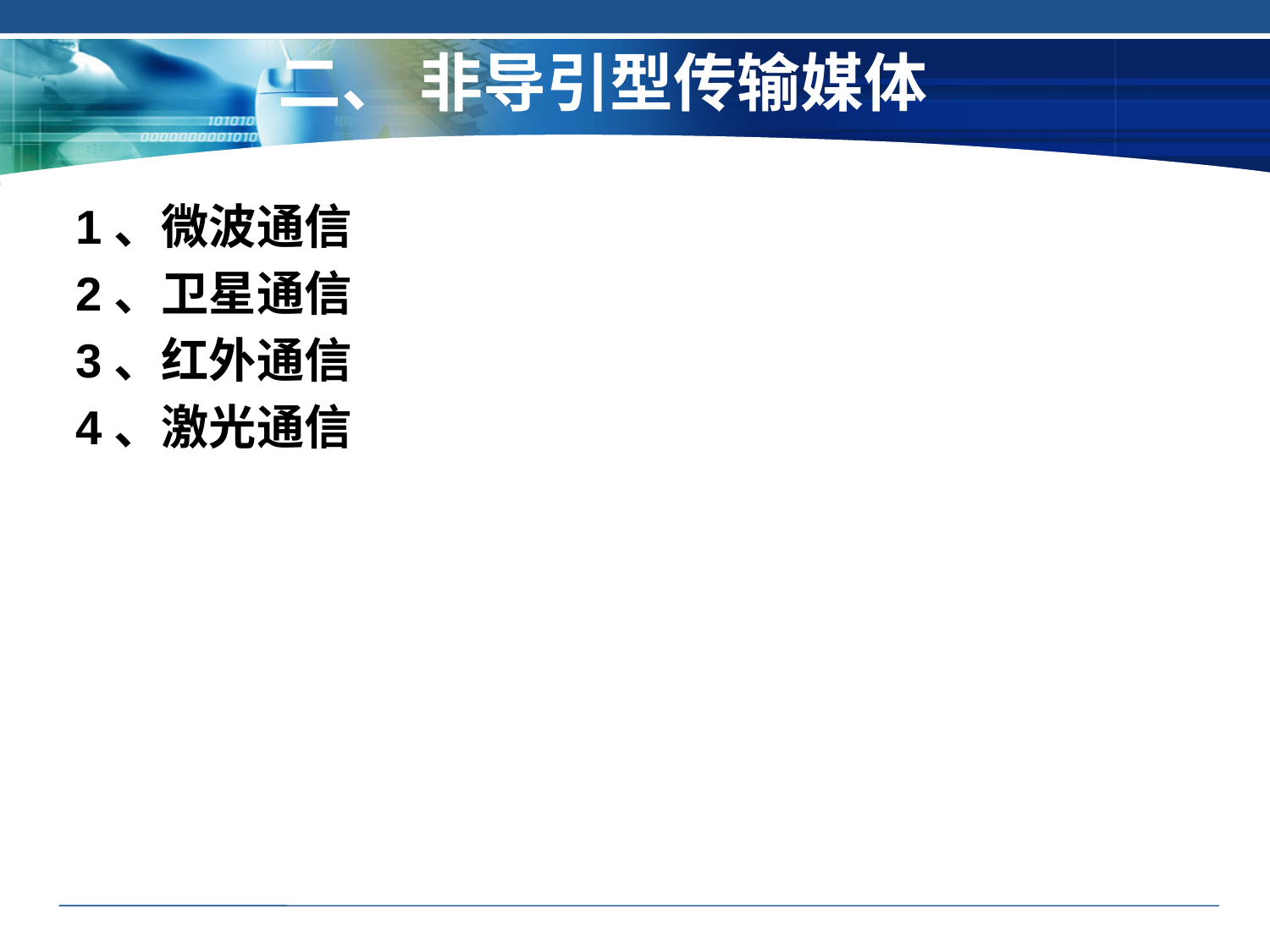

# 二、 非导引型传输媒体
1、微波通信
2、卫星通信
3、红外通信
4、激光通信